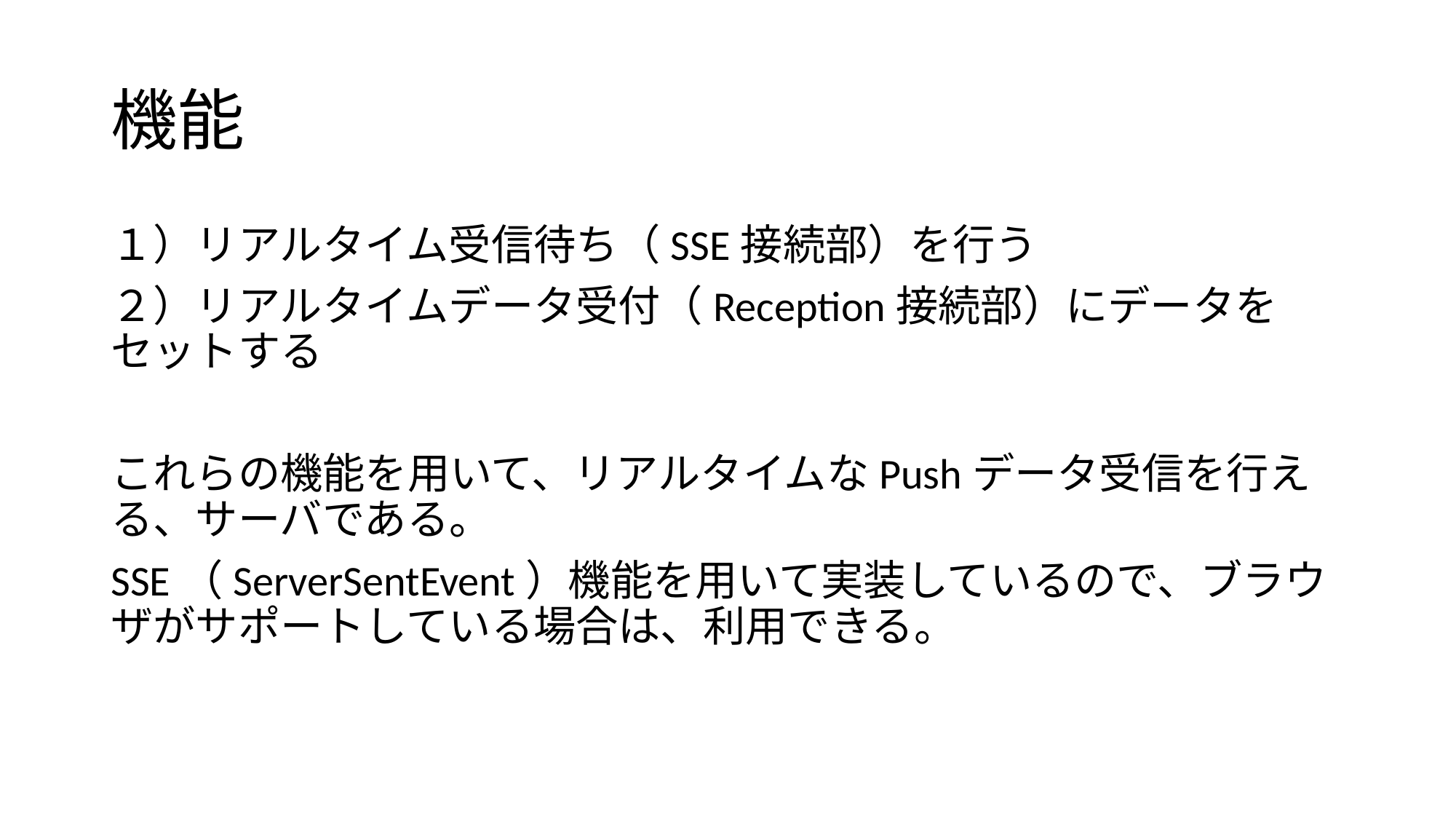

# 機能
１）リアルタイム受信待ち（SSE接続部）を行う
２）リアルタイムデータ受付（Reception接続部）にデータをセットする

これらの機能を用いて、リアルタイムなPushデータ受信を行える、サーバである。
SSE（ServerSentEvent）機能を用いて実装しているので、ブラウザがサポートしている場合は、利用できる。